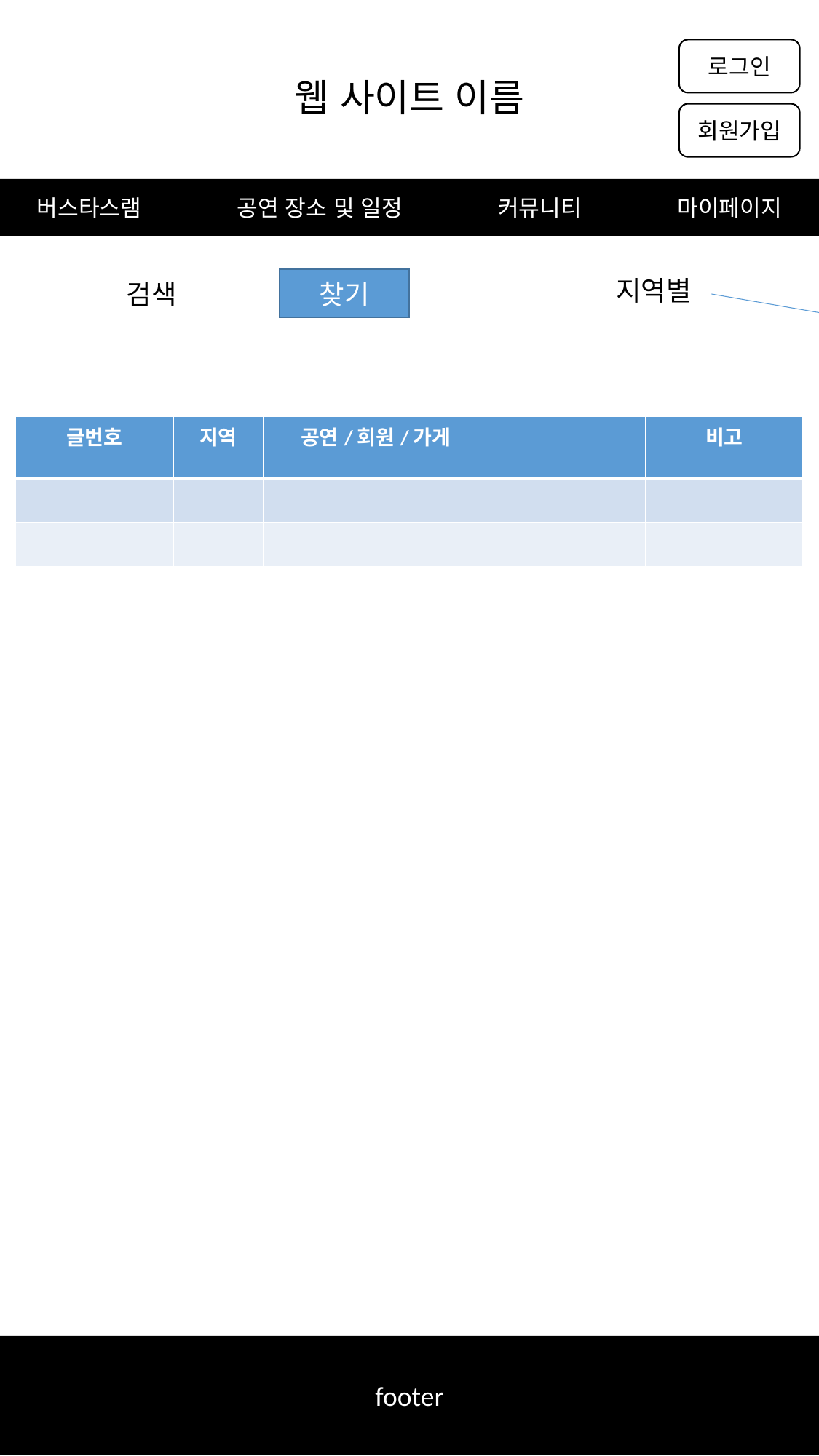

로그인
웹 사이트 이름
공연 아티스트
가게 회원 상세 페이지
(CRUD)
회원가입
버스타스램               공연 장소 및 일정               커뮤니티               마이페이지
지역별
찾기
검색
Select box
| 글번호 | 지역 | 공연/회원/가게 |  | 비고 |
| --- | --- | --- | --- | --- |
|  |  |  |  |  |
|  |  |  |  |  |
각 항목을 클릭하면 게시글 밑으로 상세 페이지가 펼쳐지고 수정, 삭제, 블랙리스트 버튼이 보여진다
footer